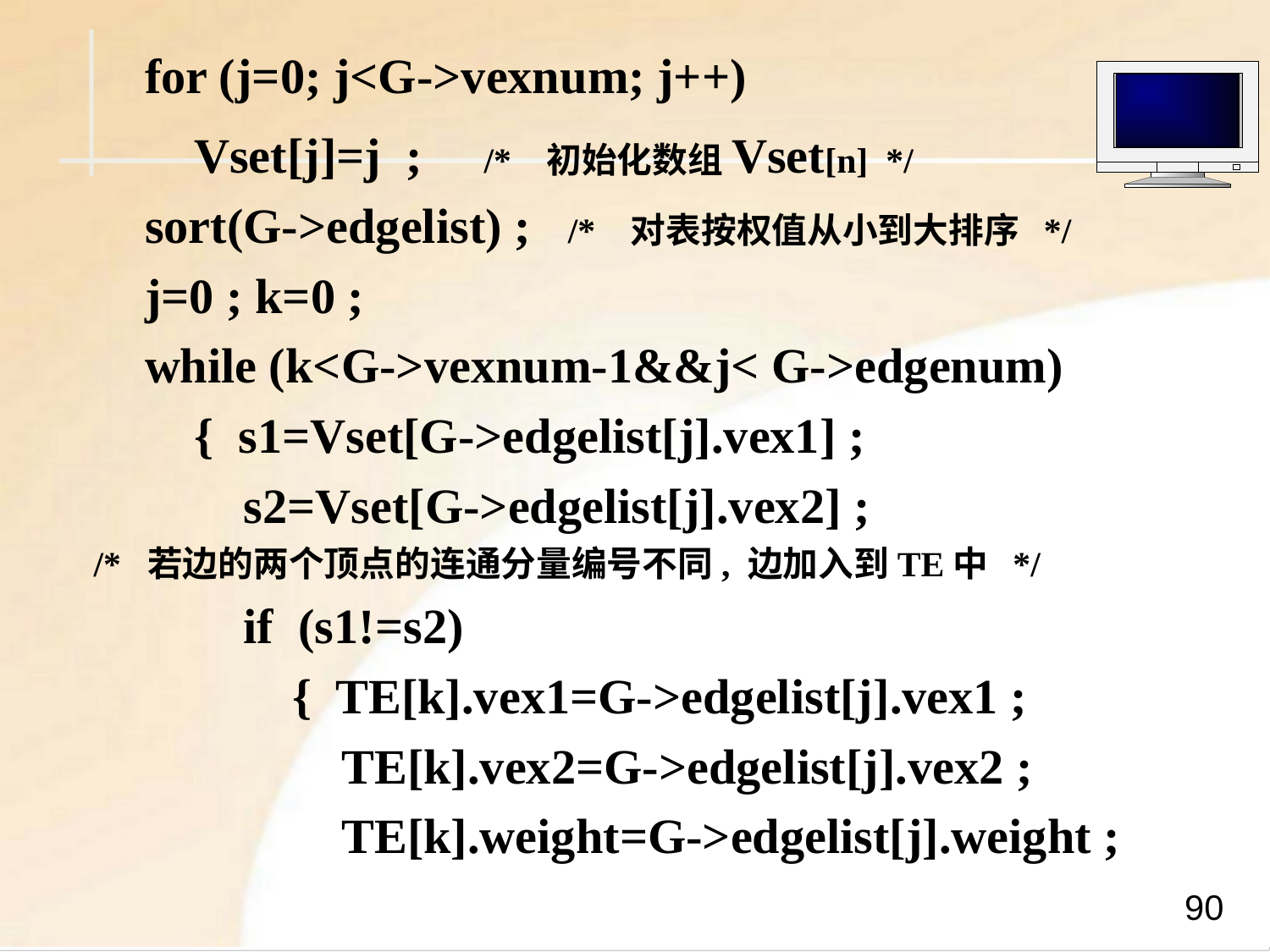

for (j=0; j<G->vexnum; j++)
Vset[j]=j  ;     /*   初始化数组Vset[n]  */
sort(G->edgelist) ;   /*   对表按权值从小到大排序  */
j=0 ; k=0 ;
while (k<G->vexnum-1&&j< G->edgenum)
{  s1=Vset[G->edgelist[j].vex1] ;
s2=Vset[G->edgelist[j].vex2] ;
/*  若边的两个顶点的连通分量编号不同, 边加入到TE中  */
if  (s1!=s2)
    {  TE[k].vex1=G->edgelist[j].vex1 ;
        TE[k].vex2=G->edgelist[j].vex2 ;
        TE[k].weight=G->edgelist[j].weight ;